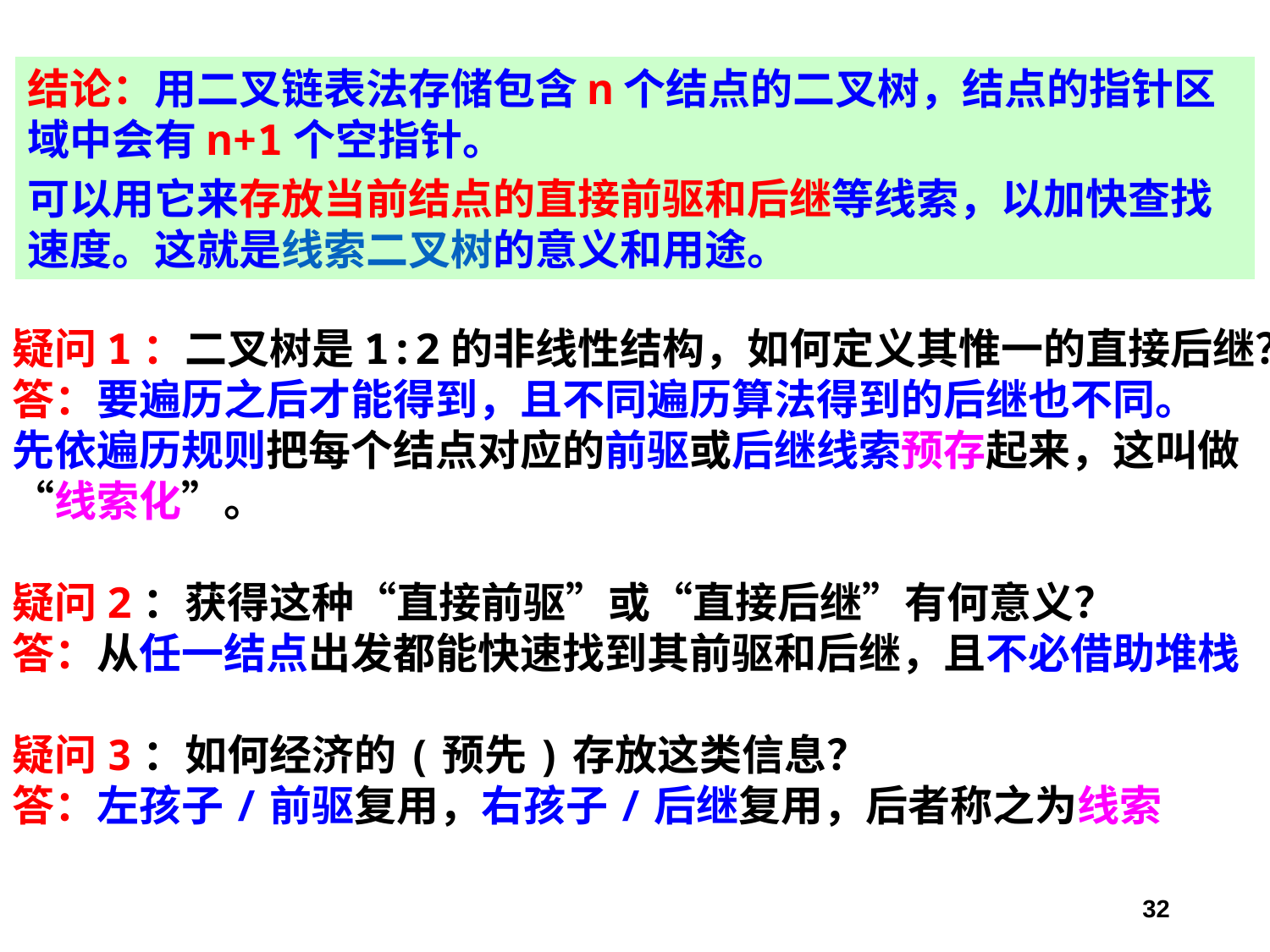

结论：用二叉链表法存储包含n个结点的二叉树，结点的指针区域中会有n+1个空指针。
可以用它来存放当前结点的直接前驱和后继等线索，以加快查找速度。这就是线索二叉树的意义和用途。
疑问1：二叉树是1:2的非线性结构，如何定义其惟一的直接后继？
答：要遍历之后才能得到，且不同遍历算法得到的后继也不同。
先依遍历规则把每个结点对应的前驱或后继线索预存起来，这叫做“线索化”。

疑问2：获得这种“直接前驱”或“直接后继”有何意义？
答：从任一结点出发都能快速找到其前驱和后继，且不必借助堆栈

疑问3：如何经济的(预先)存放这类信息？
答：左孩子/前驱复用，右孩子/后继复用，后者称之为线索
32